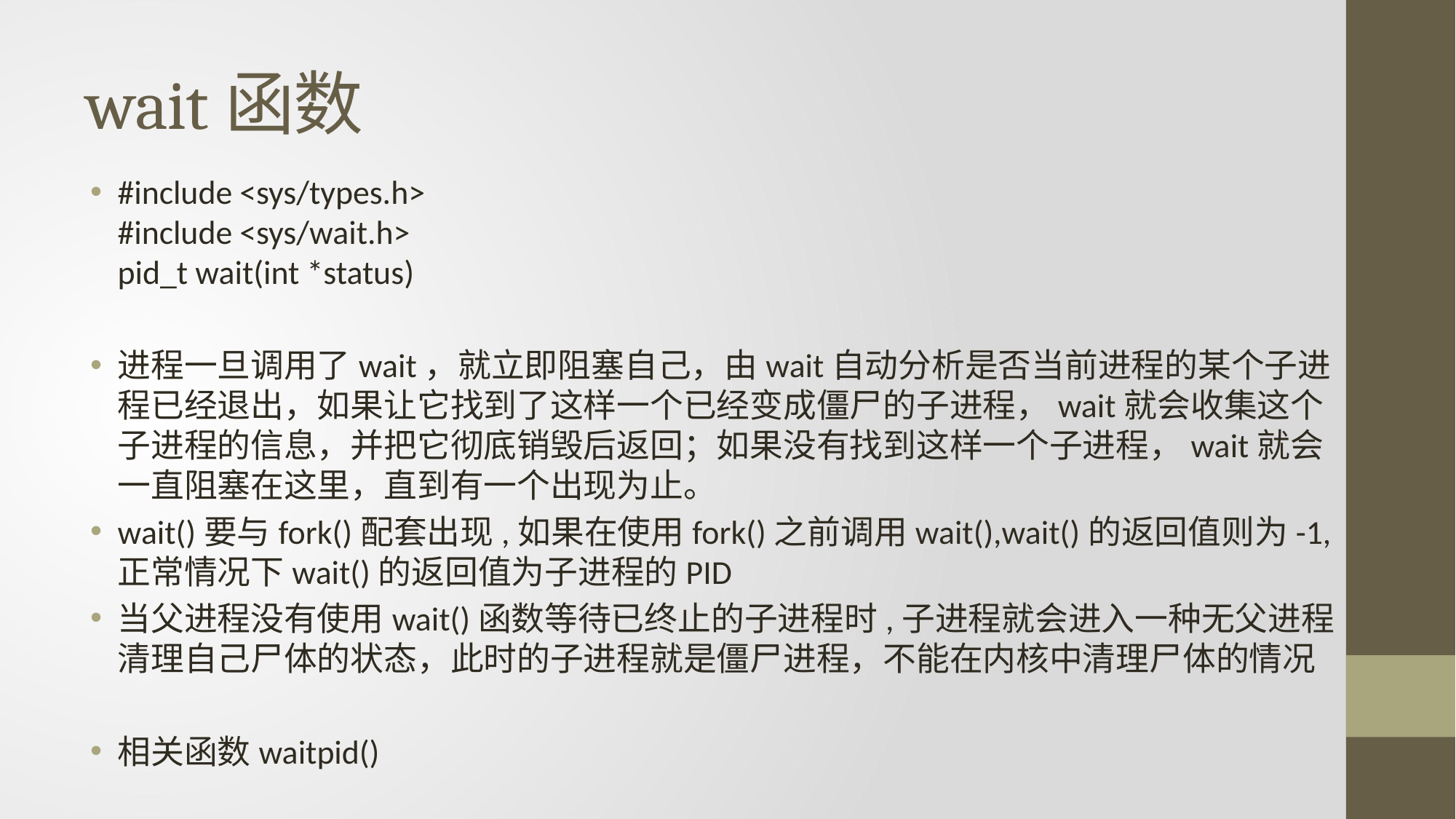

# wait函数
#include <sys/types.h>
#include <sys/wait.h>
pid_t wait(int *status)

进程一旦调用了wait，就立即阻塞自己，由wait自动分析是否当前进程的某个子进程已经退出，如果让它找到了这样一个已经变成僵尸的子进程，wait就会收集这个子进程的信息，并把它彻底销毁后返回；如果没有找到这样一个子进程，wait就会一直阻塞在这里，直到有一个出现为止。
wait()要与fork()配套出现,如果在使用fork()之前调用wait(),wait()的返回值则为-1,正常情况下wait()的返回值为子进程的PID
当父进程没有使用wait()函数等待已终止的子进程时,子进程就会进入一种无父进程清理自己尸体的状态，此时的子进程就是僵尸进程，不能在内核中清理尸体的情况

相关函数waitpid()